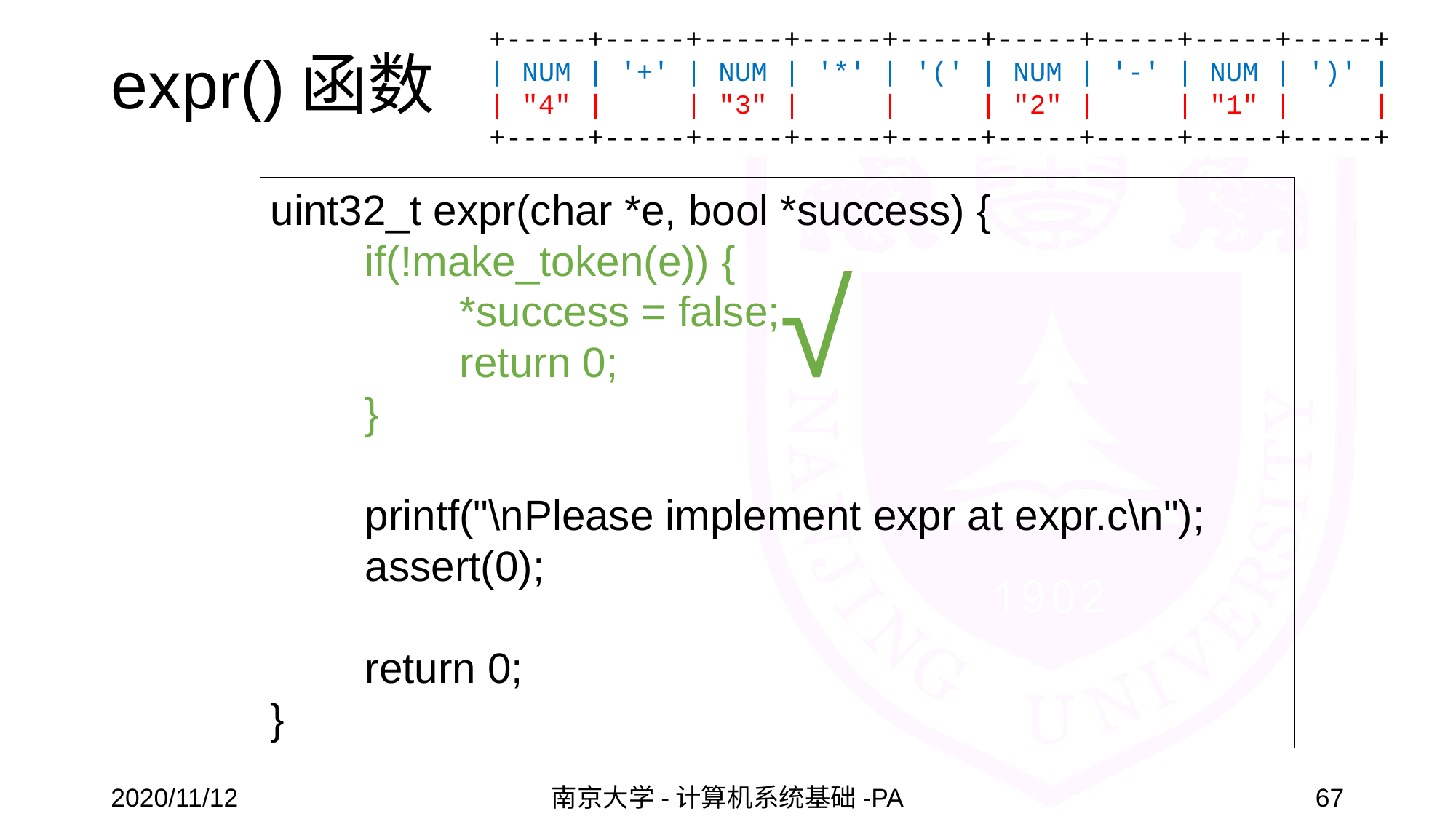

+-----+-----+-----+-----+-----+-----+-----+-----+-----+
| NUM | '+' | NUM | '*' | '(' | NUM | '-' | NUM | ')' |
| "4" |     | "3" |     |     | "2" |     | "1" |     |
+-----+-----+-----+-----+-----+-----+-----+-----+-----+
# expr()函数
uint32_t expr(char *e, bool *success) {
        if(!make_token(e)) {
                *success = false;
                return 0;
        }

        printf("\nPlease implement expr at expr.c\n");
        assert(0);

        return 0;
}
√
2020/11/12
南京大学-计算机系统基础-PA
67